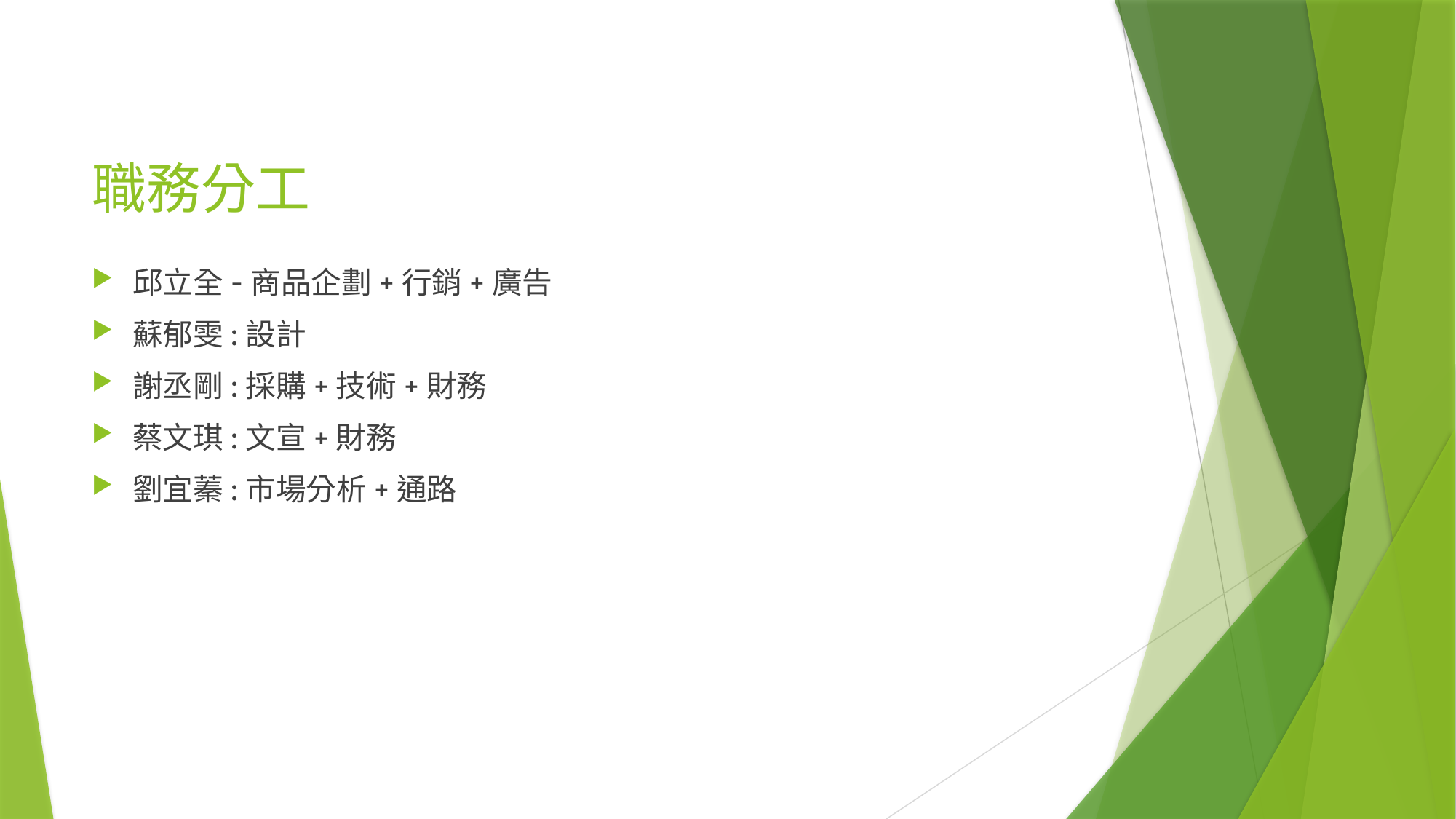

# 職務分工
邱立全-商品企劃+行銷+廣告
蘇郁雯:設計
謝丞剛:採購+技術+財務
蔡文琪:文宣+財務
劉宜蓁:市場分析+通路